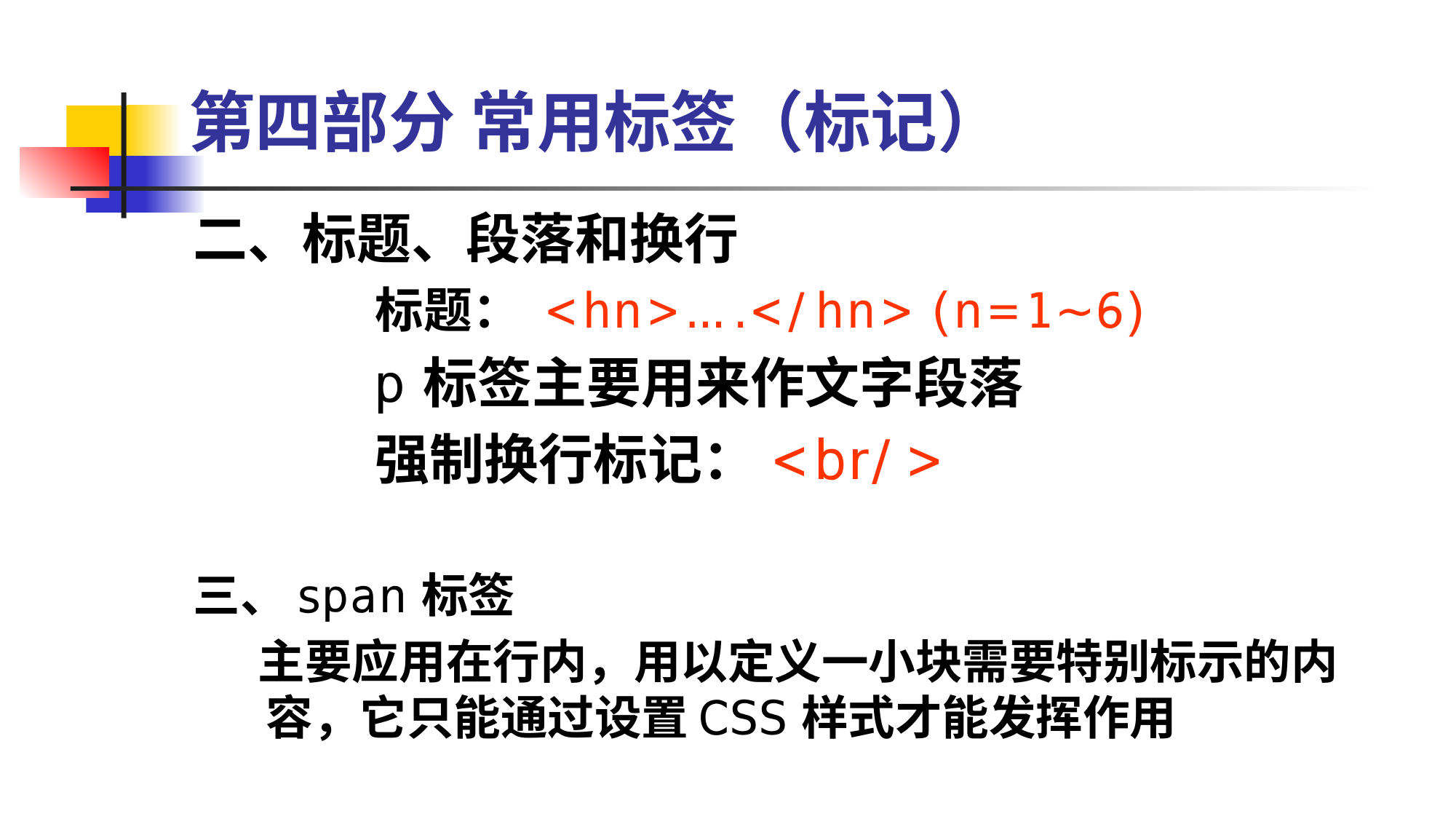

# 第四部分 常用标签（标记）
二、标题、段落和换行
		标题： <hn>….</hn> (n=1~6)
		p标签主要用来作文字段落
 		强制换行标记：<br/>

三、span标签
     主要应用在行内，用以定义一小块需要特别标示的内容，它只能通过设置CSS样式才能发挥作用